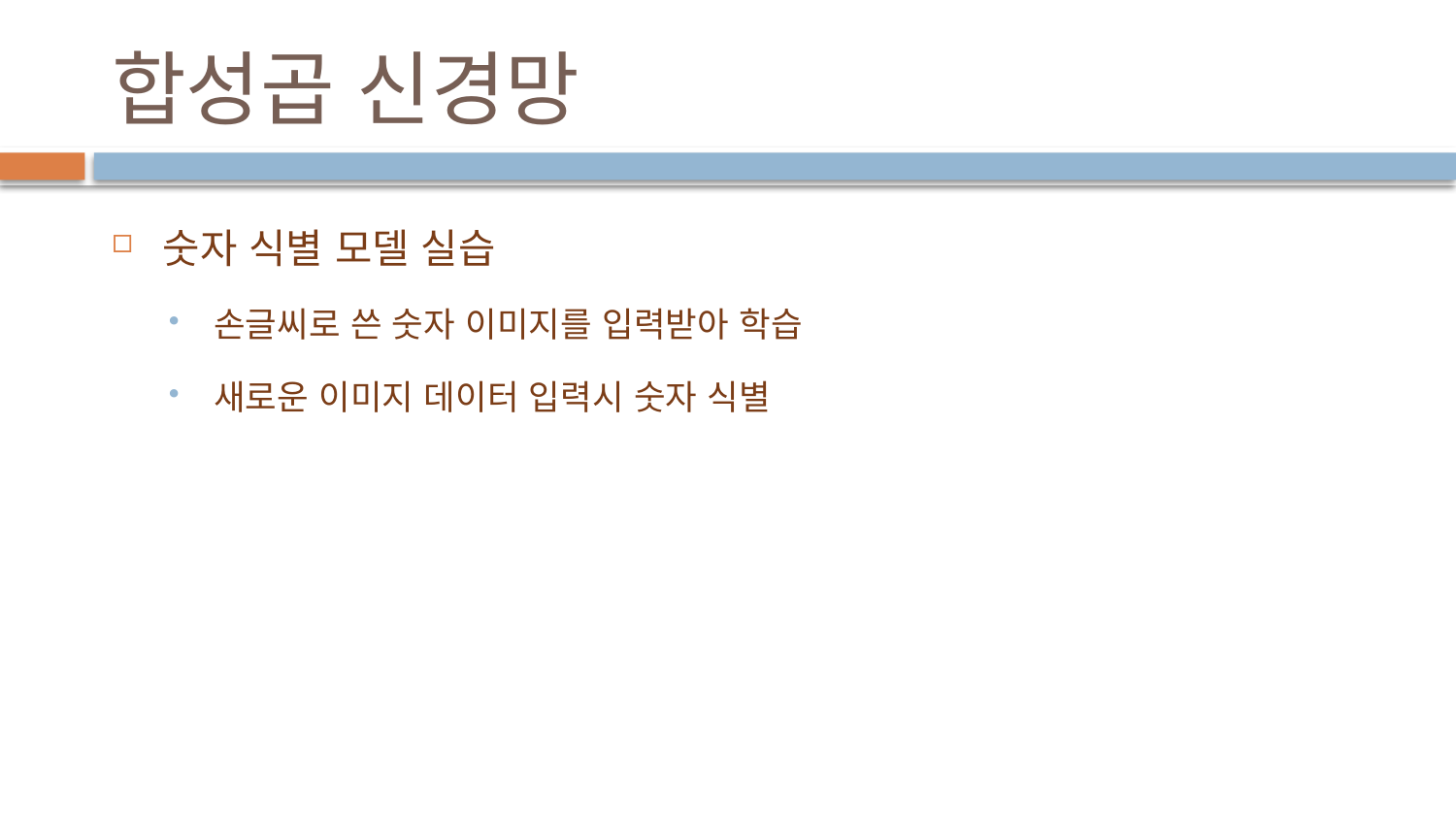

# 합성곱 신경망
숫자 식별 모델 실습
손글씨로 쓴 숫자 이미지를 입력받아 학습
새로운 이미지 데이터 입력시 숫자 식별